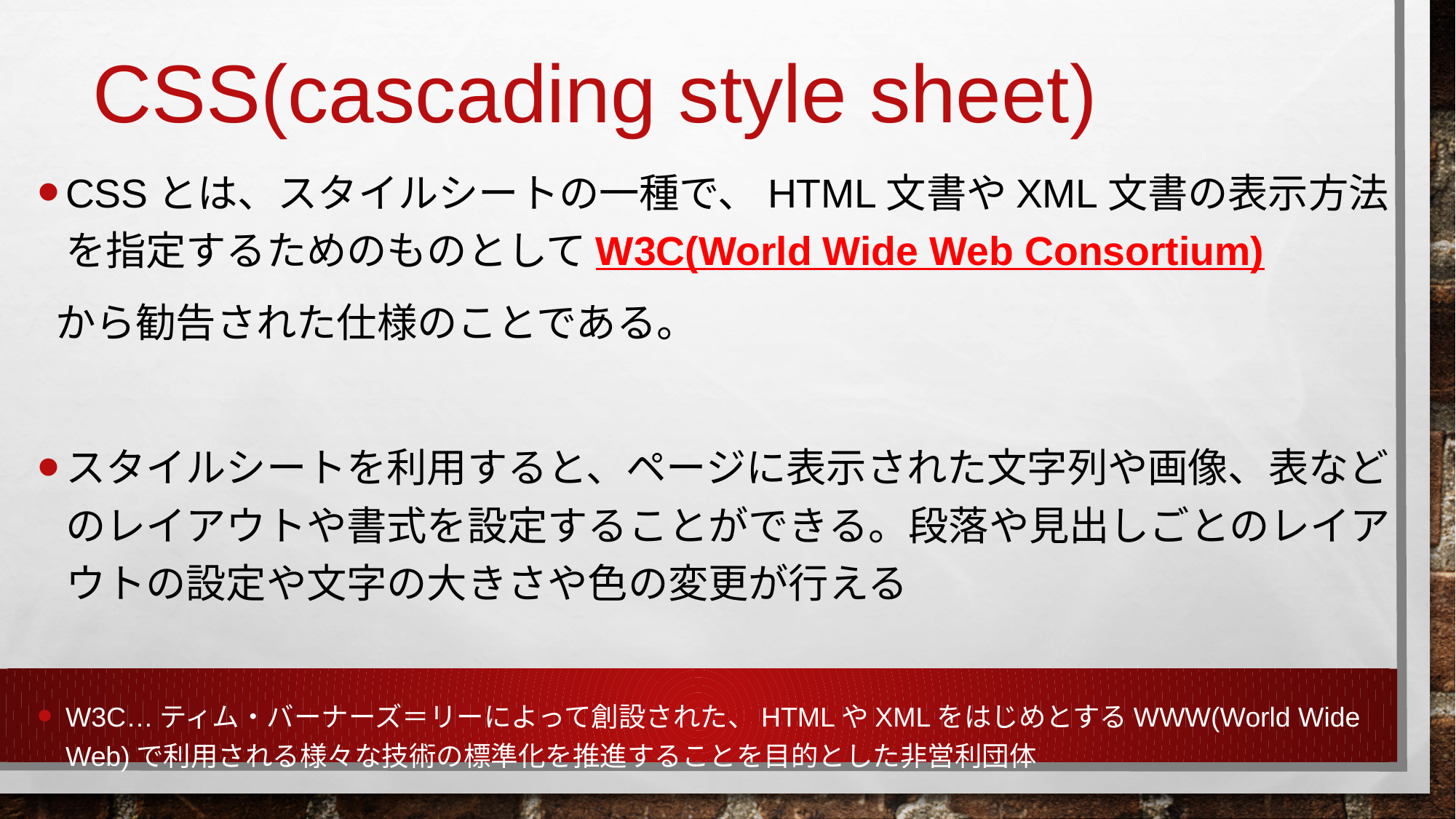

# CSS(cascading style sheet)
CSSとは、スタイルシートの一種で、HTML文書やXML文書の表示方法を指定するためのものとしてW3C(World Wide Web Consortium)
 から勧告された仕様のことである。

スタイルシートを利用すると、ページに表示された文字列や画像、表などのレイアウトや書式を設定することができる。段落や見出しごとのレイアウトの設定や文字の大きさや色の変更が行える

W3C…ティム・バーナーズ＝リーによって創設された、HTMLやXMLをはじめとするWWW(World Wide Web)で利用される様々な技術の標準化を推進することを目的とした非営利団体